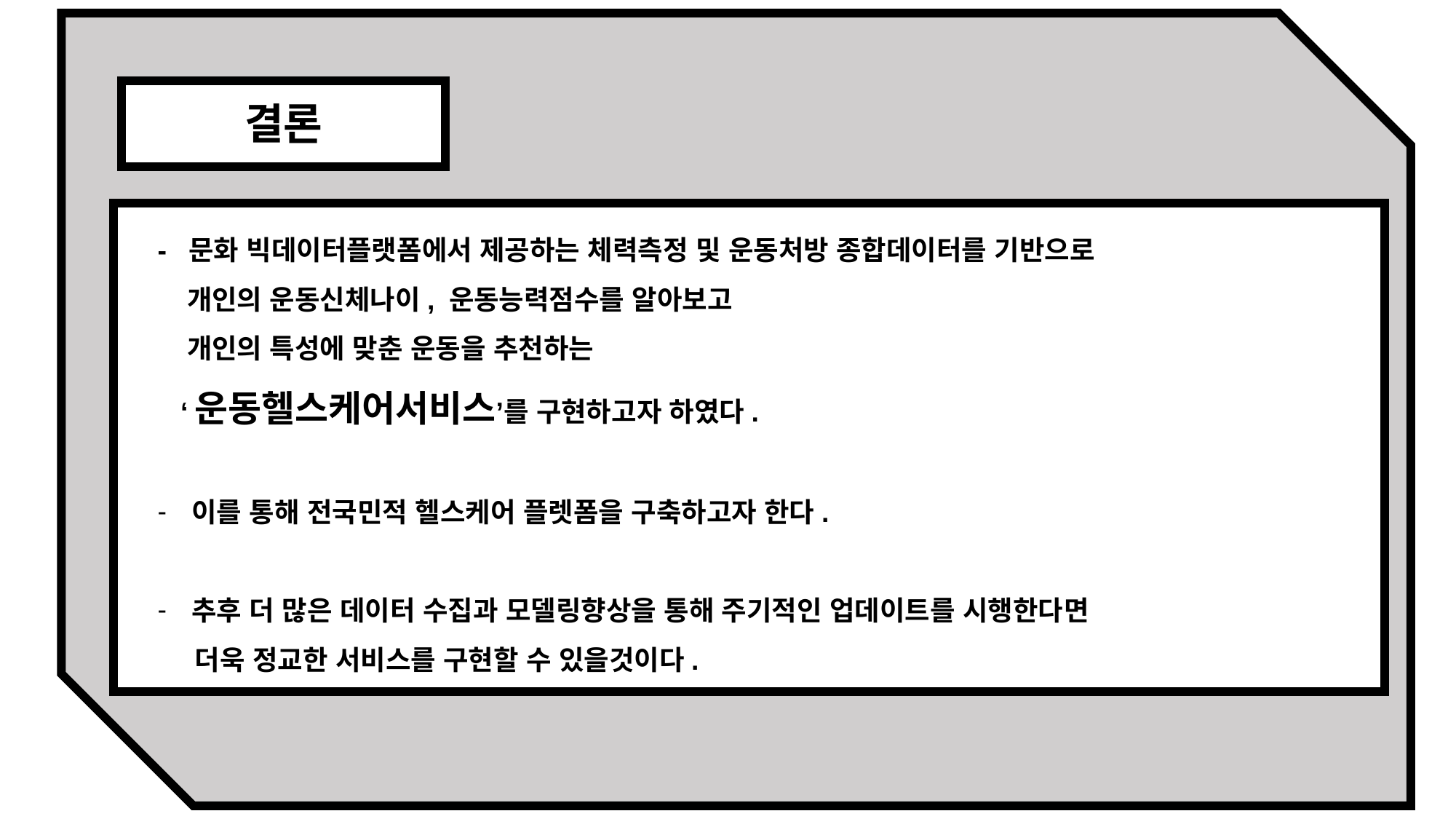

결론

-  문화 빅데이터플랫폼에서 제공하는 체력측정 및 운동처방 종합데이터를 기반으로
   개인의 운동신체나이, 운동능력점수를 알아보고
   개인의 특성에 맞춘 운동을 추천하는
   ‘운동헬스케어서비스’를 구현하고자 하였다.

이를 통해 전국민적 헬스케어 플렛폼을 구축하고자 한다.

추후 더 많은 데이터 수집과 모델링향상을 통해 주기적인 업데이트를 시행한다면
    더욱 정교한 서비스를 구현할 수 있을것이다.